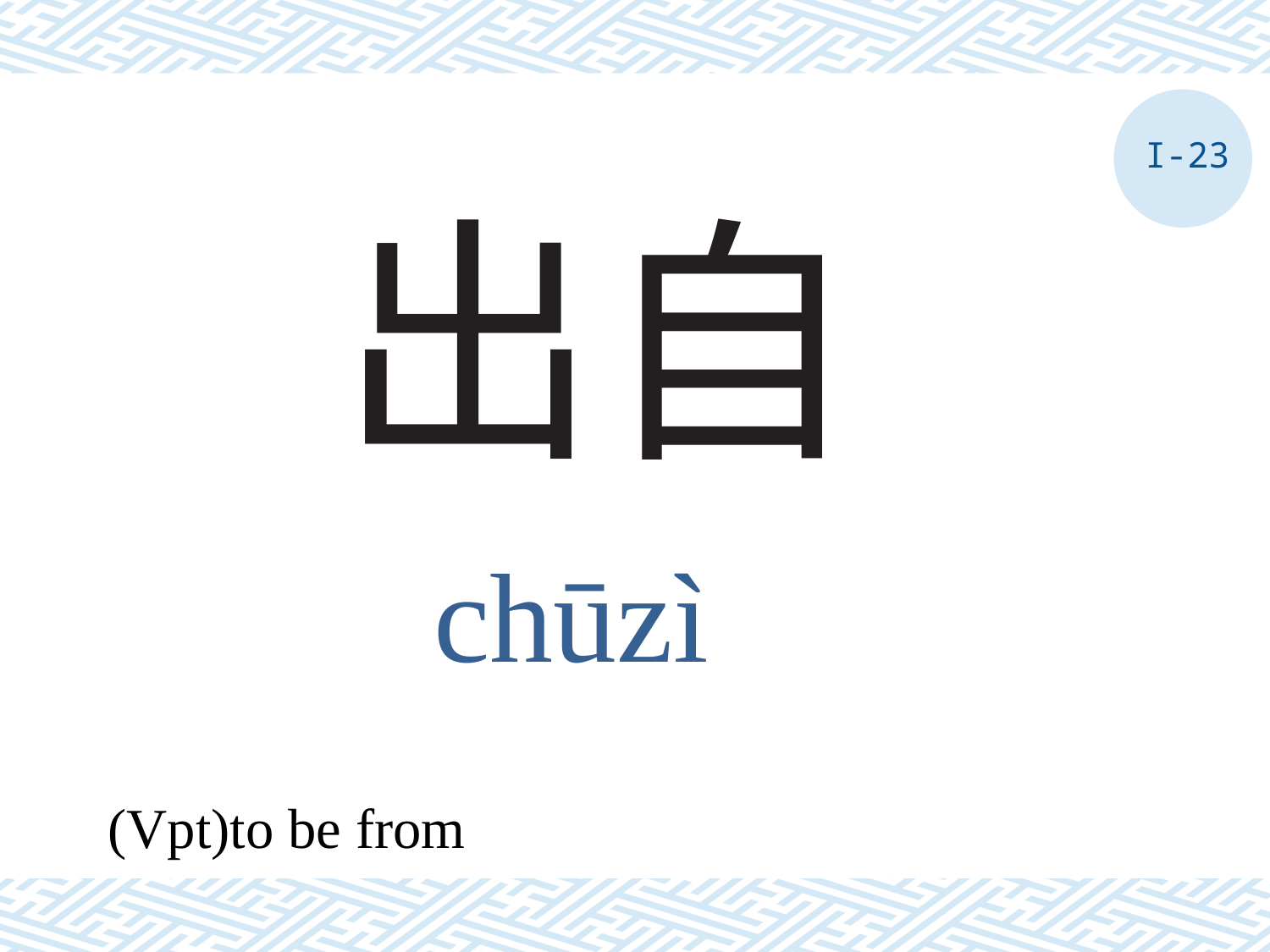

I-23

# 出自
chūzì
(Vpt)to be from